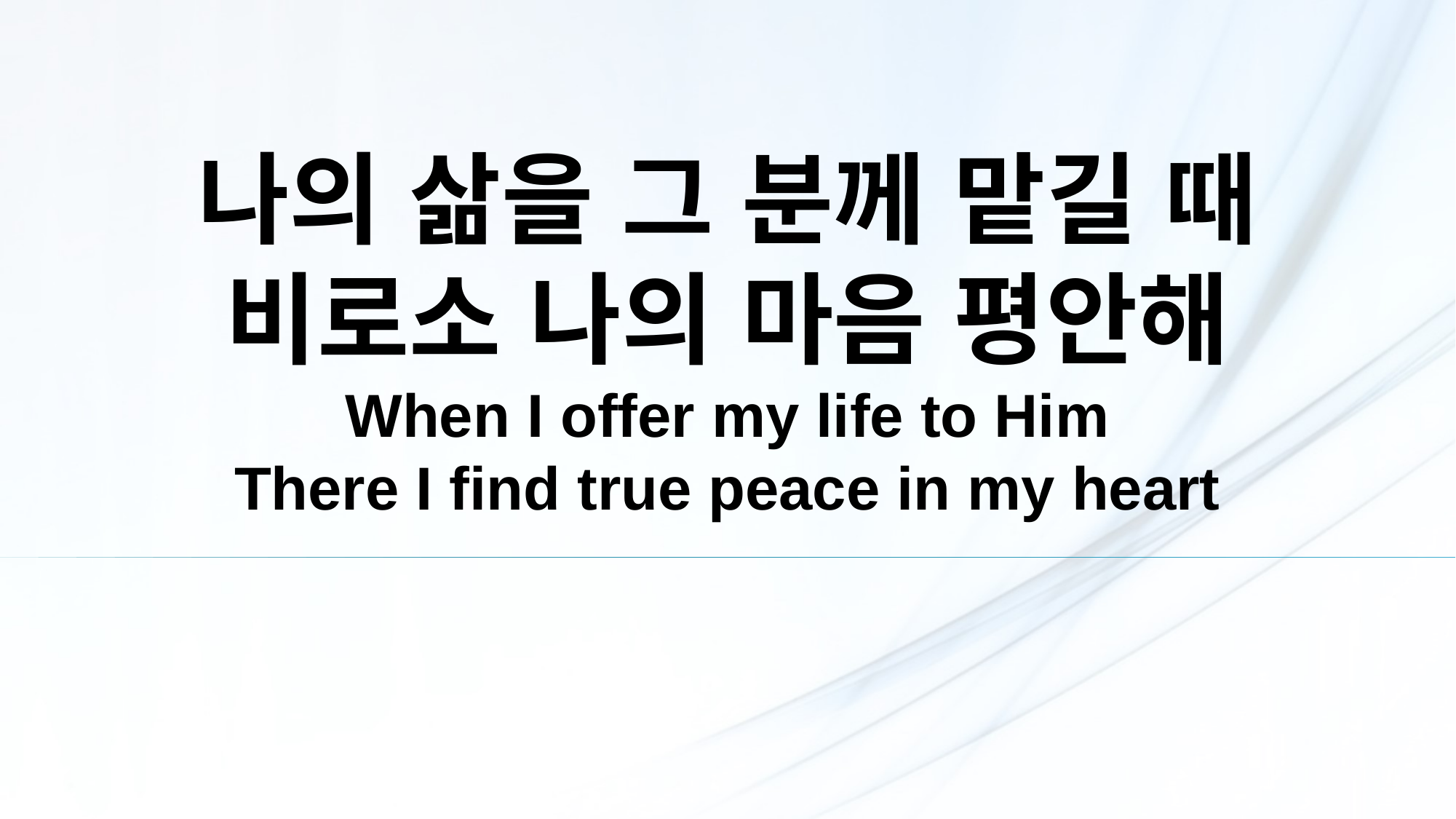

# 나의 삶을 그 분께 맡길 때 비로소 나의 마음 평안해 When I offer my life to Him There I find true peace in my heart